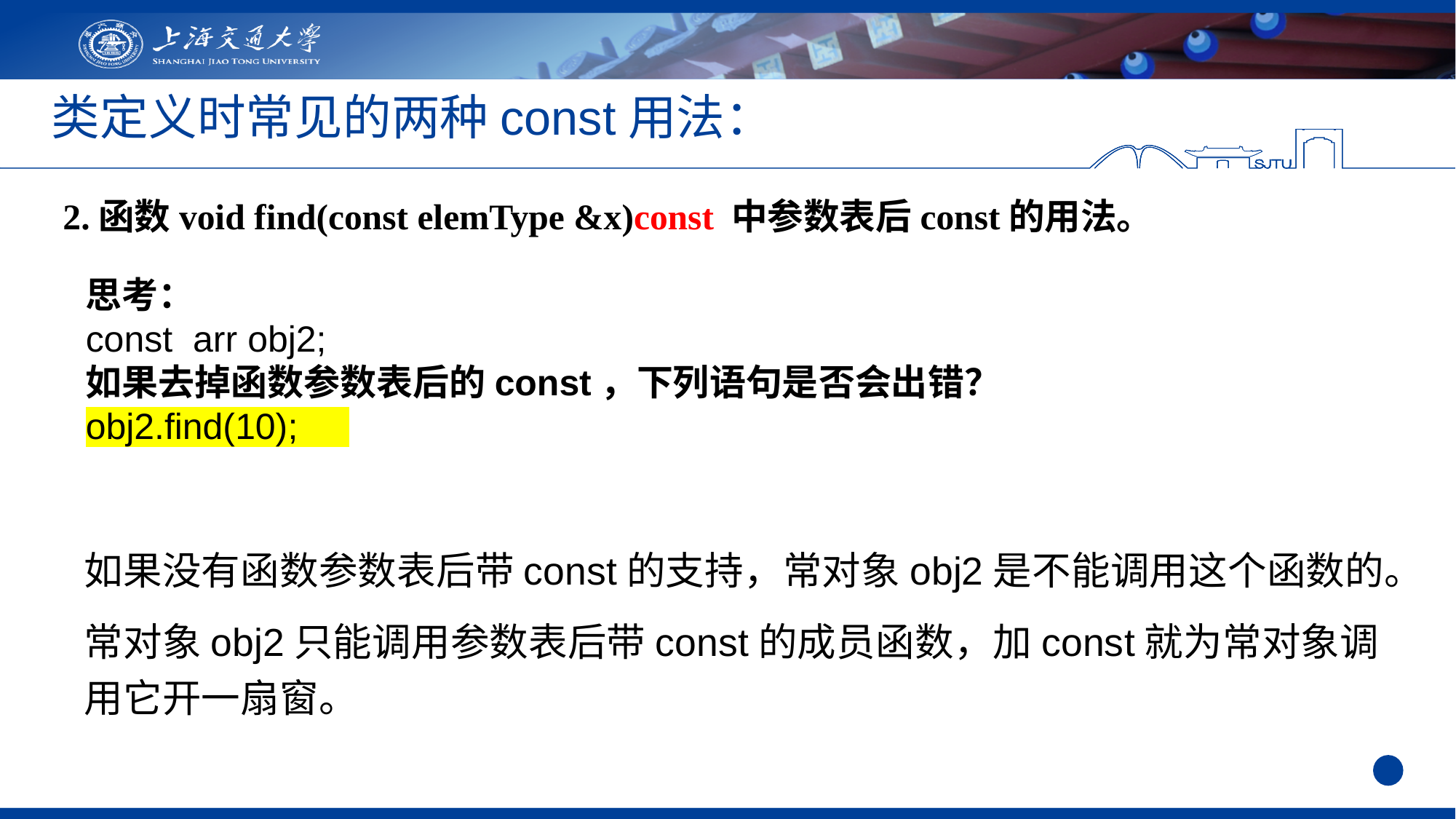

# 类定义时常见的两种const用法：
2.函数void find(const elemType &x)const 中参数表后const的用法。

如果没有函数参数表后带const的支持，常对象obj2是不能调用这个函数的。
常对象obj2只能调用参数表后带const的成员函数，加const就为常对象调用它开一扇窗。
思考：
const  arr obj2;
如果去掉函数参数表后的const，下列语句是否会出错？
obj2.find(10);